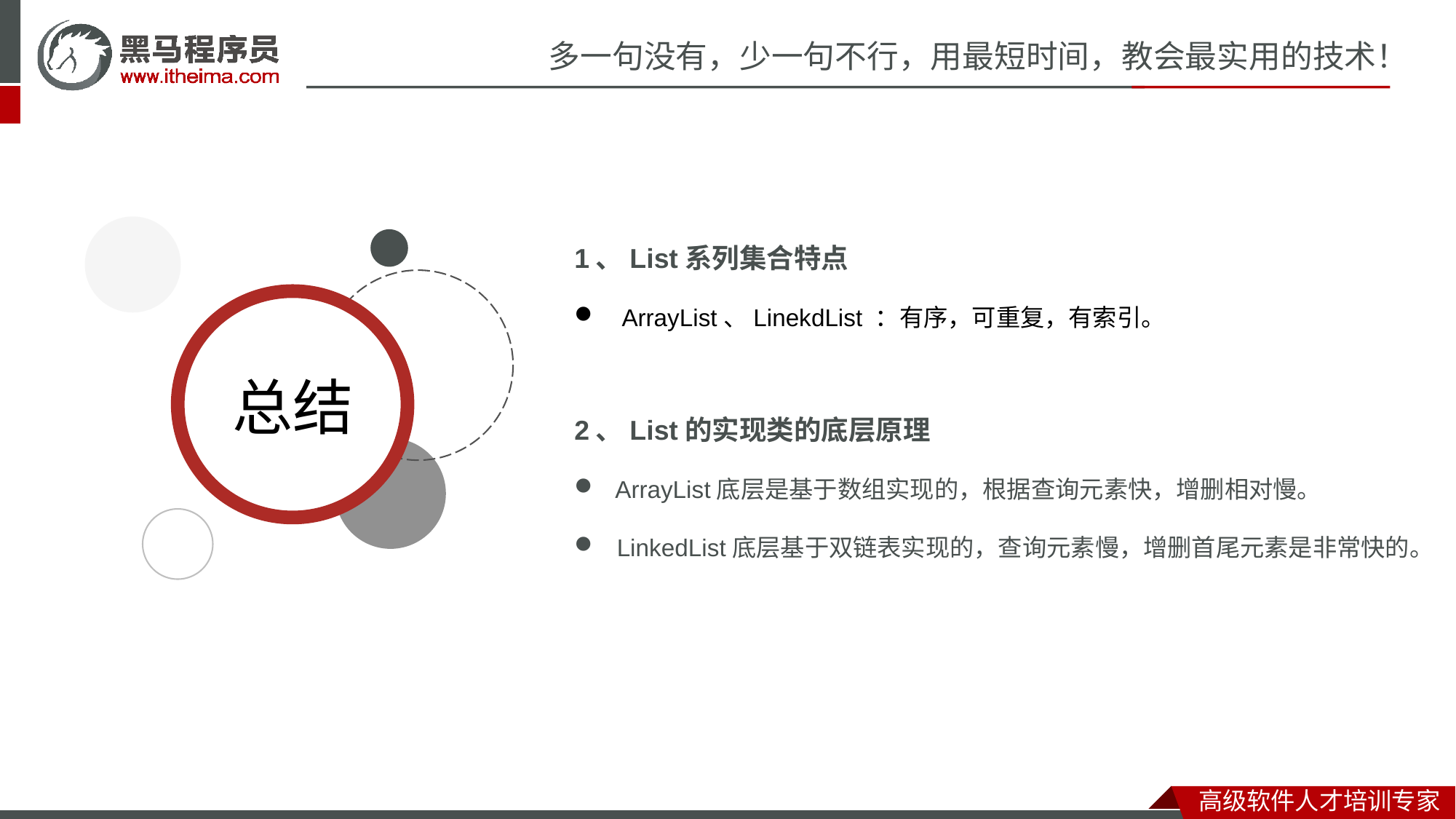

1、List系列集合特点
  ArrayList、LinekdList ：有序，可重复，有索引。
2、List的实现类的底层原理
 ArrayList底层是基于数组实现的，根据查询元素快，增删相对慢。
LinkedList底层基于双链表实现的，查询元素慢，增删首尾元素是非常快的。